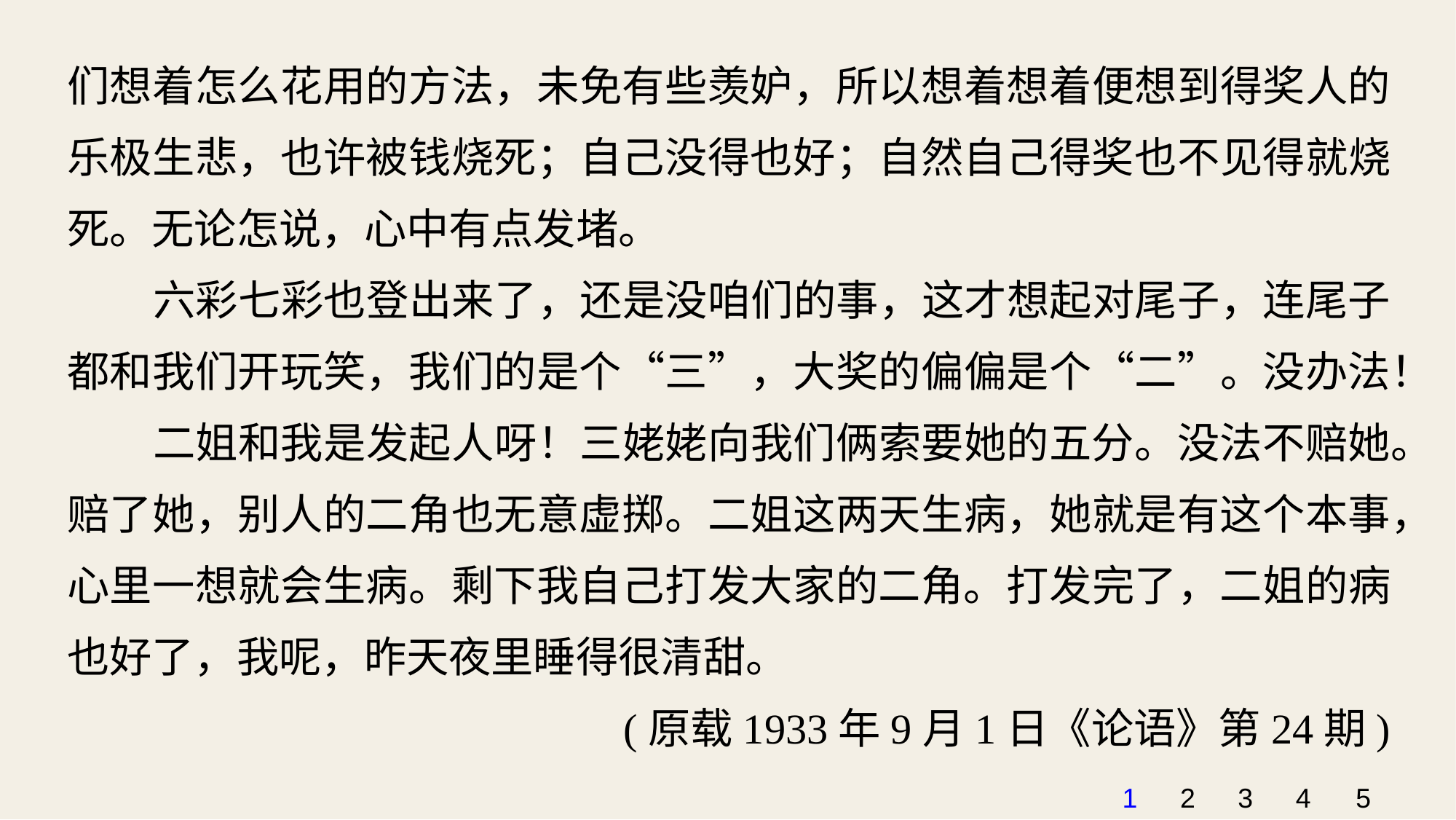

们想着怎么花用的方法，未免有些羡妒，所以想着想着便想到得奖人的乐极生悲，也许被钱烧死；自己没得也好；自然自己得奖也不见得就烧死。无论怎说，心中有点发堵。
六彩七彩也登出来了，还是没咱们的事，这才想起对尾子，连尾子都和我们开玩笑，我们的是个“三”，大奖的偏偏是个“二”。没办法！
二姐和我是发起人呀！三姥姥向我们俩索要她的五分。没法不赔她。赔了她，别人的二角也无意虚掷。二姐这两天生病，她就是有这个本事，心里一想就会生病。剩下我自己打发大家的二角。打发完了，二姐的病也好了，我呢，昨天夜里睡得很清甜。
(原载1933年9月1日《论语》第24期)
1
2
3
4
5